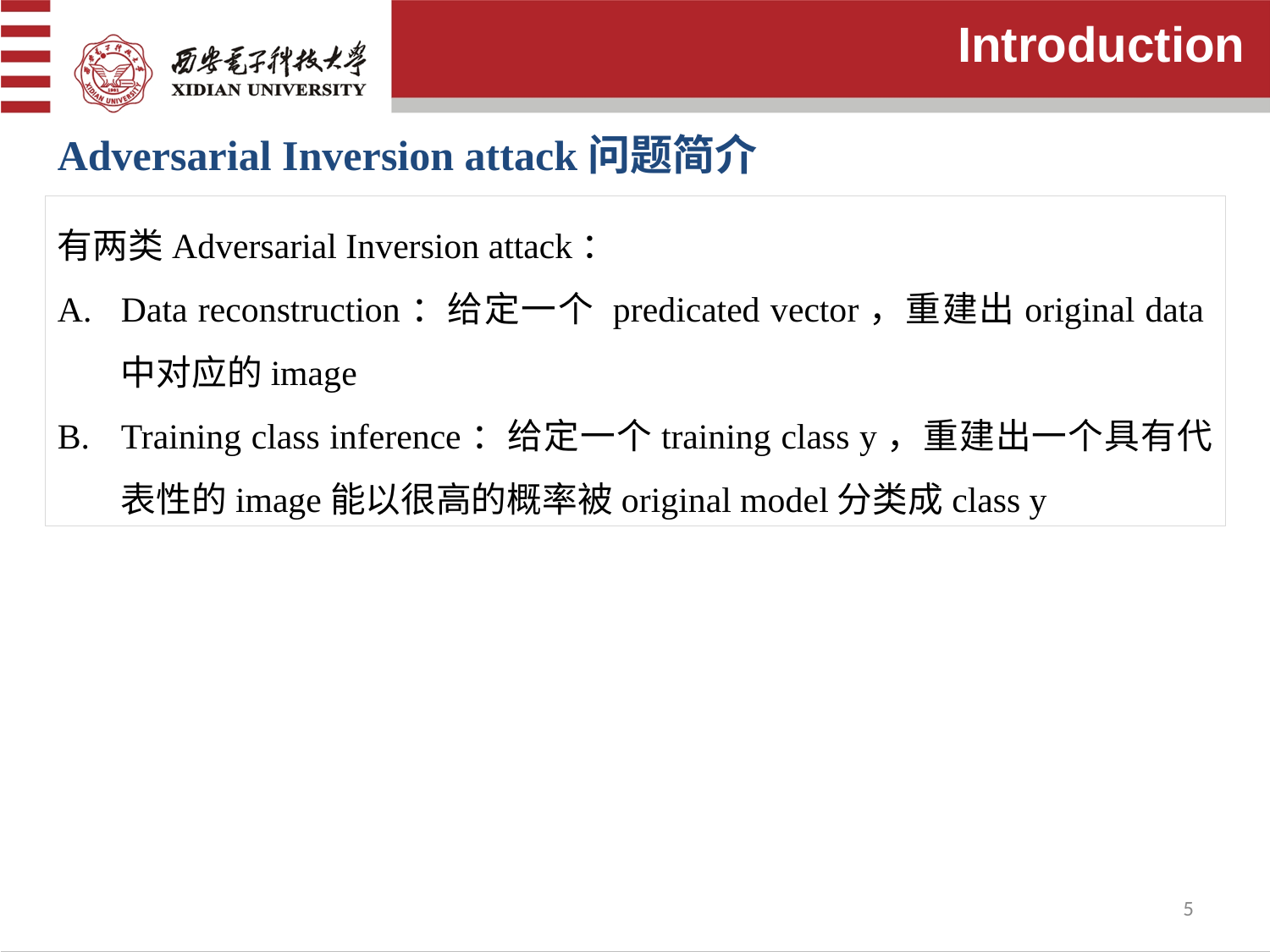

Introduction
Adversarial Inversion attack问题简介
有两类Adversarial Inversion attack：
Data reconstruction：给定一个 predicated vector，重建出original data中对应的image
Training class inference：给定一个training class y，重建出一个具有代表性的image能以很高的概率被original model分类成class y
5